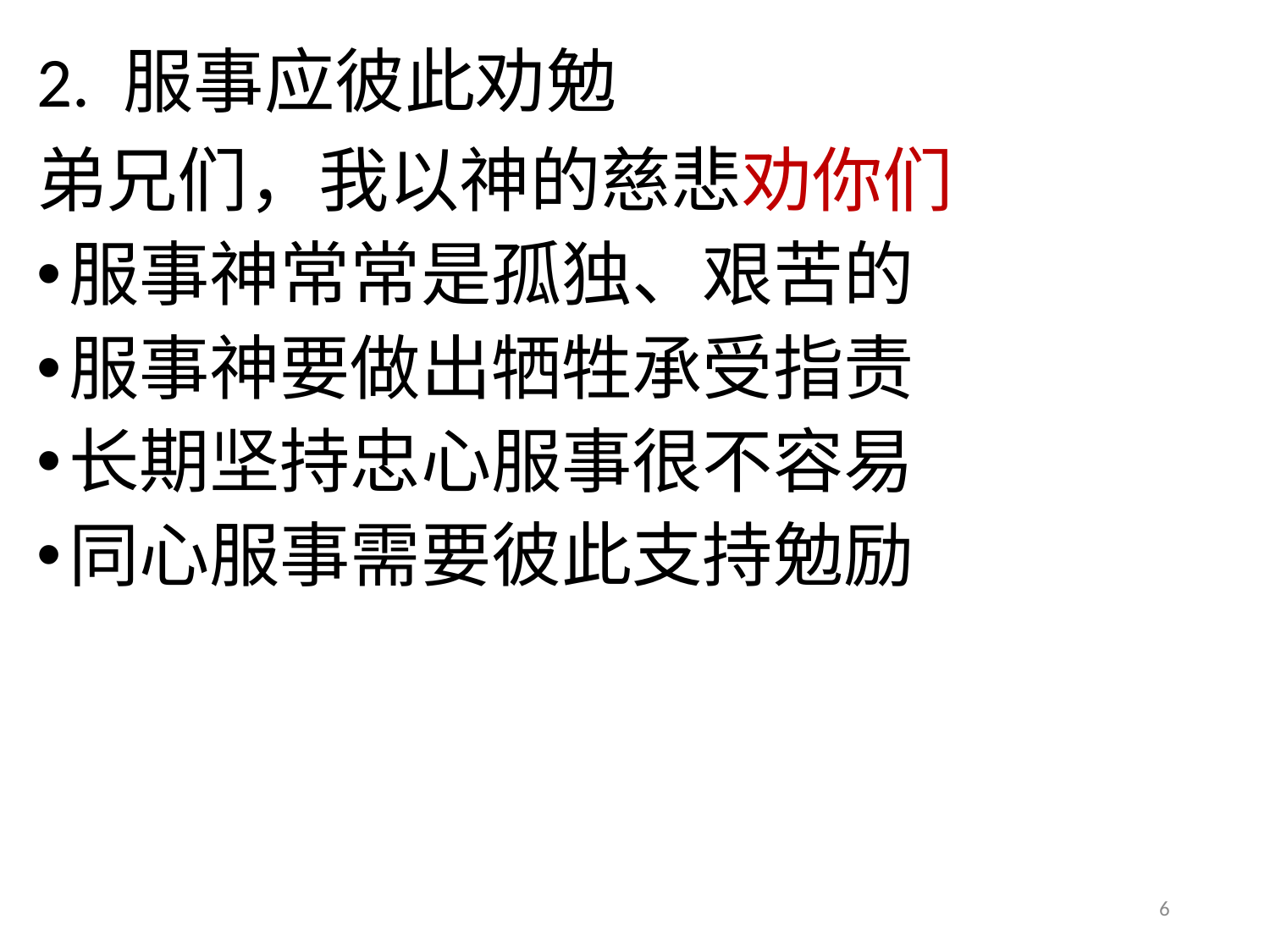

# 2. 服事应彼此劝勉
弟兄们，我以神的慈悲劝你们
服事神常常是孤独、艰苦的
服事神要做出牺牲承受指责
长期坚持忠心服事很不容易
同心服事需要彼此支持勉励

6